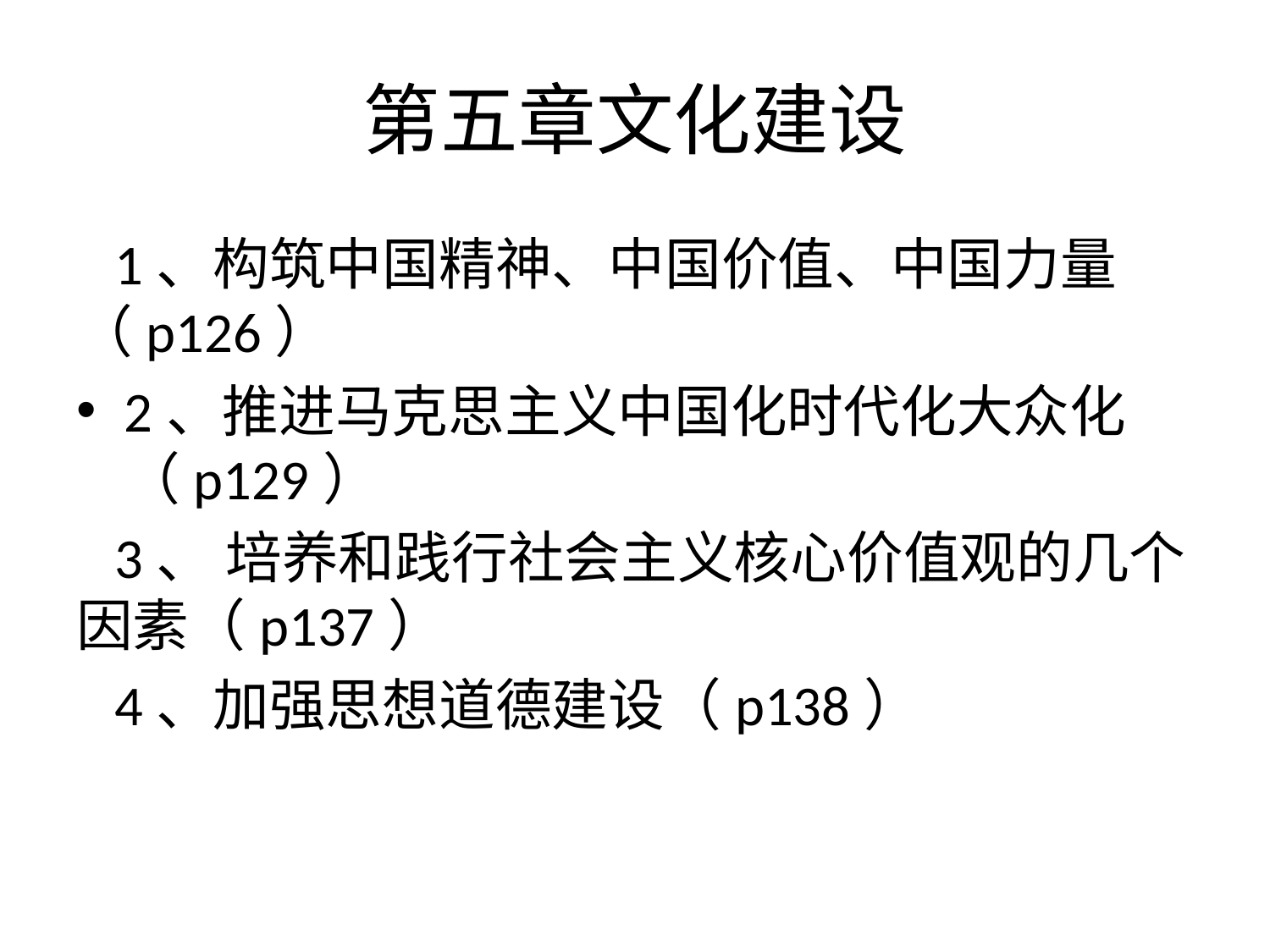

# 第五章文化建设
   1、构筑中国精神、中国价值、中国力量（p126）
2、推进马克思主义中国化时代化大众化（p129）
   3、 培养和践行社会主义核心价值观的几个因素（p137）
   4、加强思想道德建设（p138）